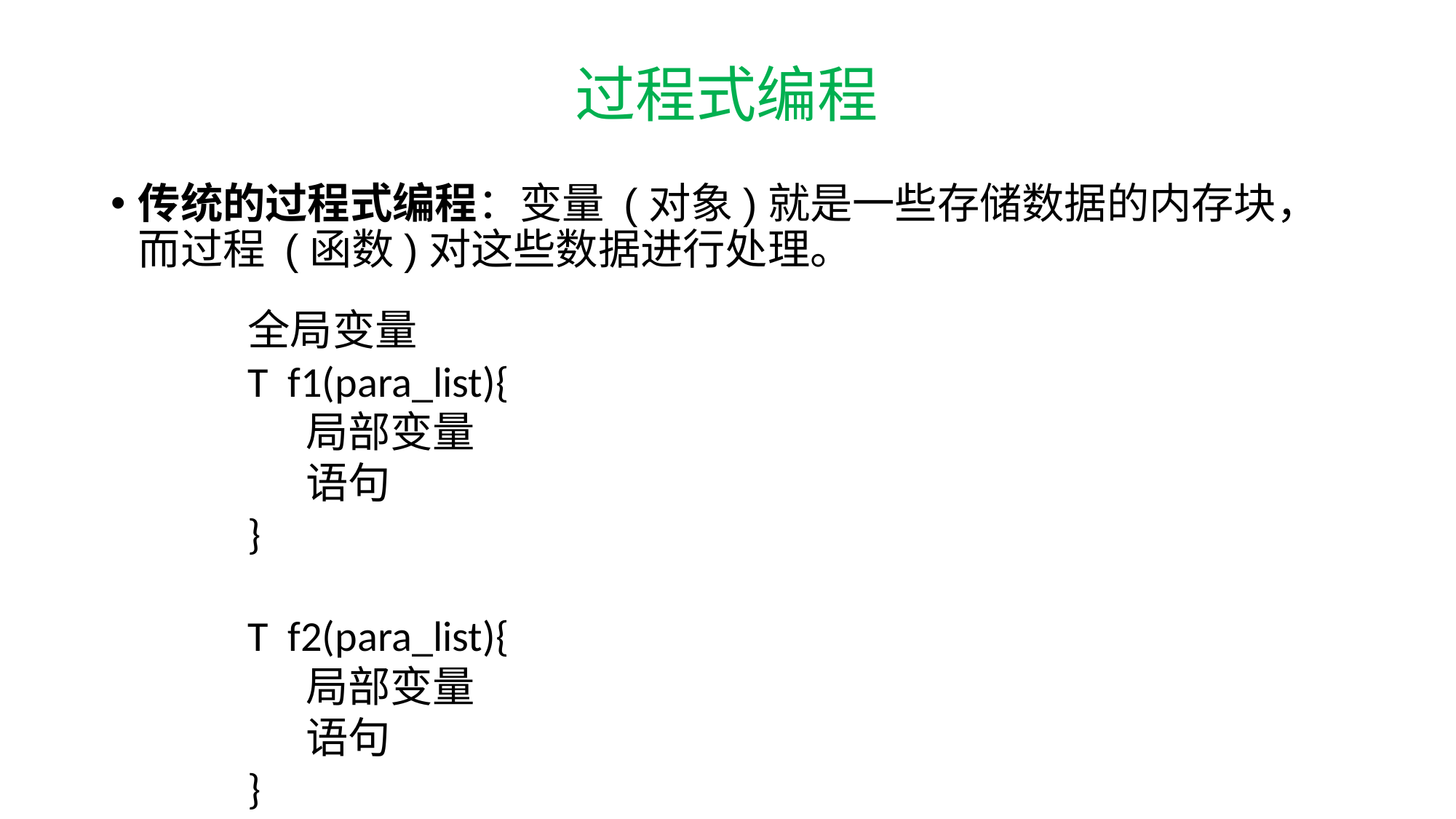

# 过程式编程
传统的过程式编程：变量 (对象)就是一些存储数据的内存块，而过程 (函数)对这些数据进行处理。
全局变量
T  f1(para_list){
     局部变量
     语句
}

T  f2(para_list){
     局部变量
     语句
}